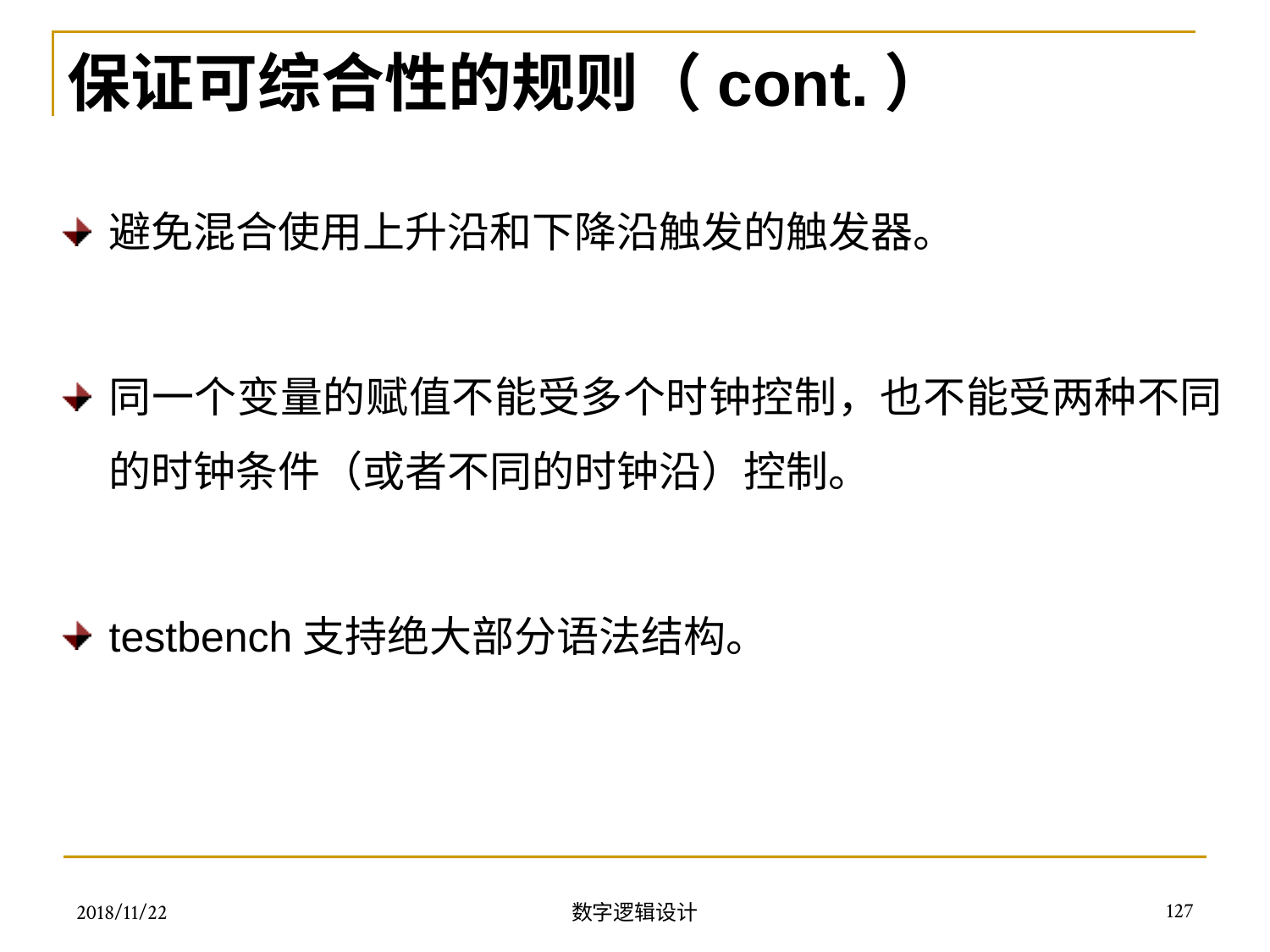

保证可综合性的规则（cont.）
避免混合使用上升沿和下降沿触发的触发器。

同一个变量的赋值不能受多个时钟控制，也不能受两种不同的时钟条件（或者不同的时钟沿）控制。

testbench支持绝大部分语法结构。
2018/11/22
127
数字逻辑设计